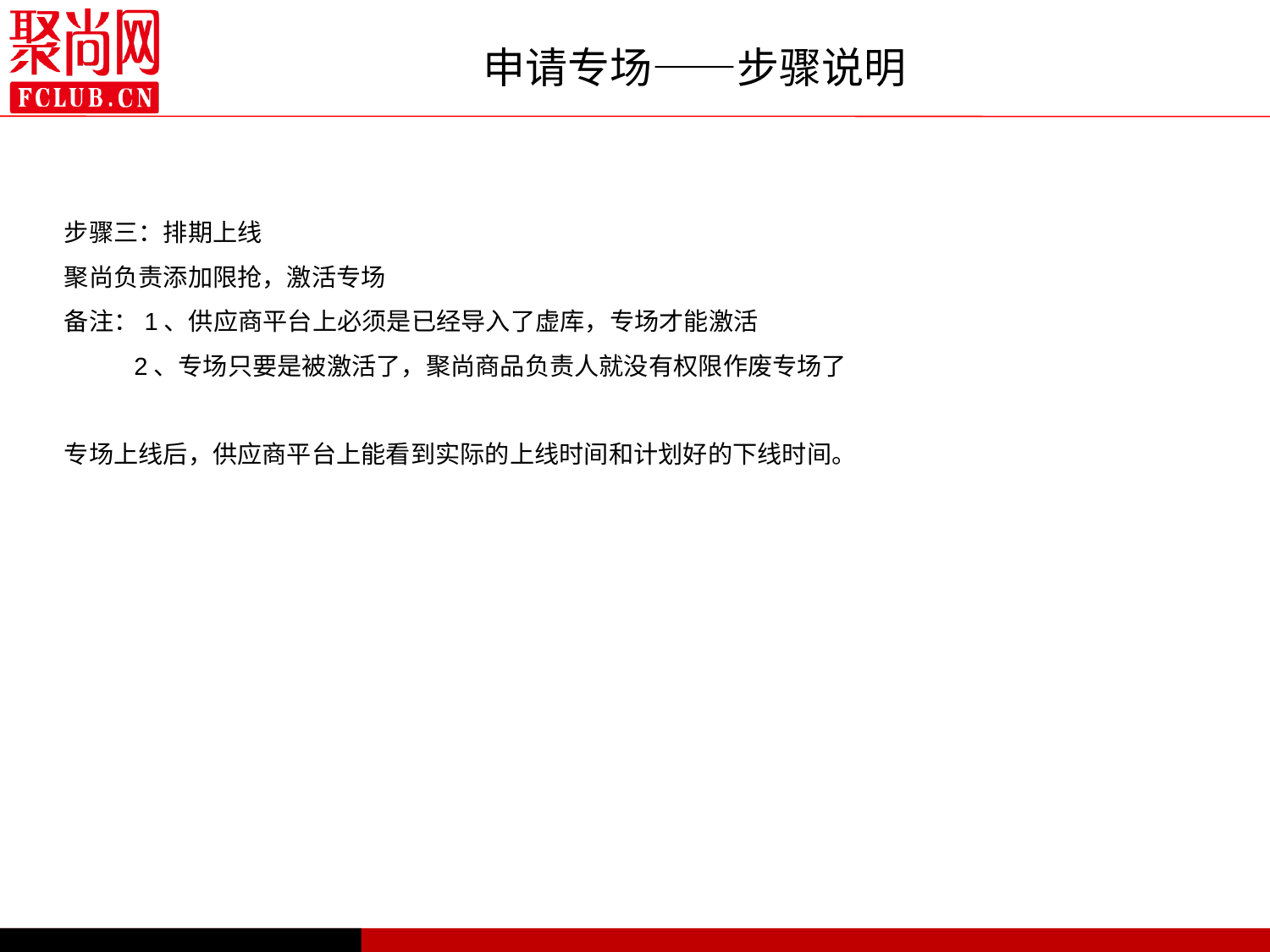

# 申请专场——步骤说明
步骤三：排期上线
聚尚负责添加限抢，激活专场
备注：1、供应商平台上必须是已经导入了虚库，专场才能激活
          2、专场只要是被激活了，聚尚商品负责人就没有权限作废专场了

专场上线后，供应商平台上能看到实际的上线时间和计划好的下线时间。